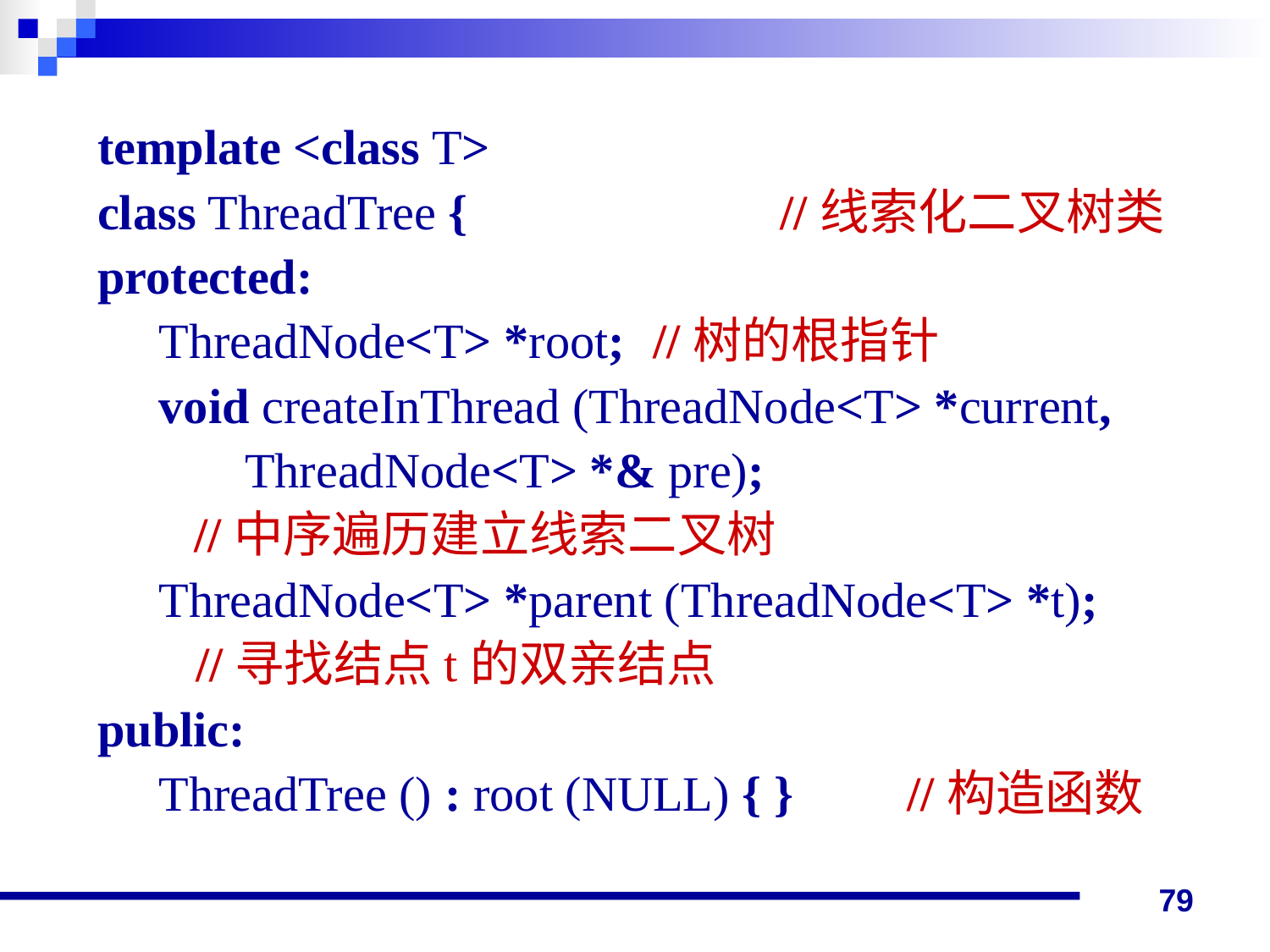

template <class T>
class ThreadTree {			//线索化二叉树类
protected:
     ThreadNode<T> *root;	//树的根指针
     void createInThread (ThreadNode<T> *current,
            ThreadNode<T> *& pre);
	    //中序遍历建立线索二叉树
     ThreadNode<T> *parent (ThreadNode<T> *t);
        //寻找结点t的双亲结点
public:
     ThreadTree () : root (NULL) { }	//构造函数
79